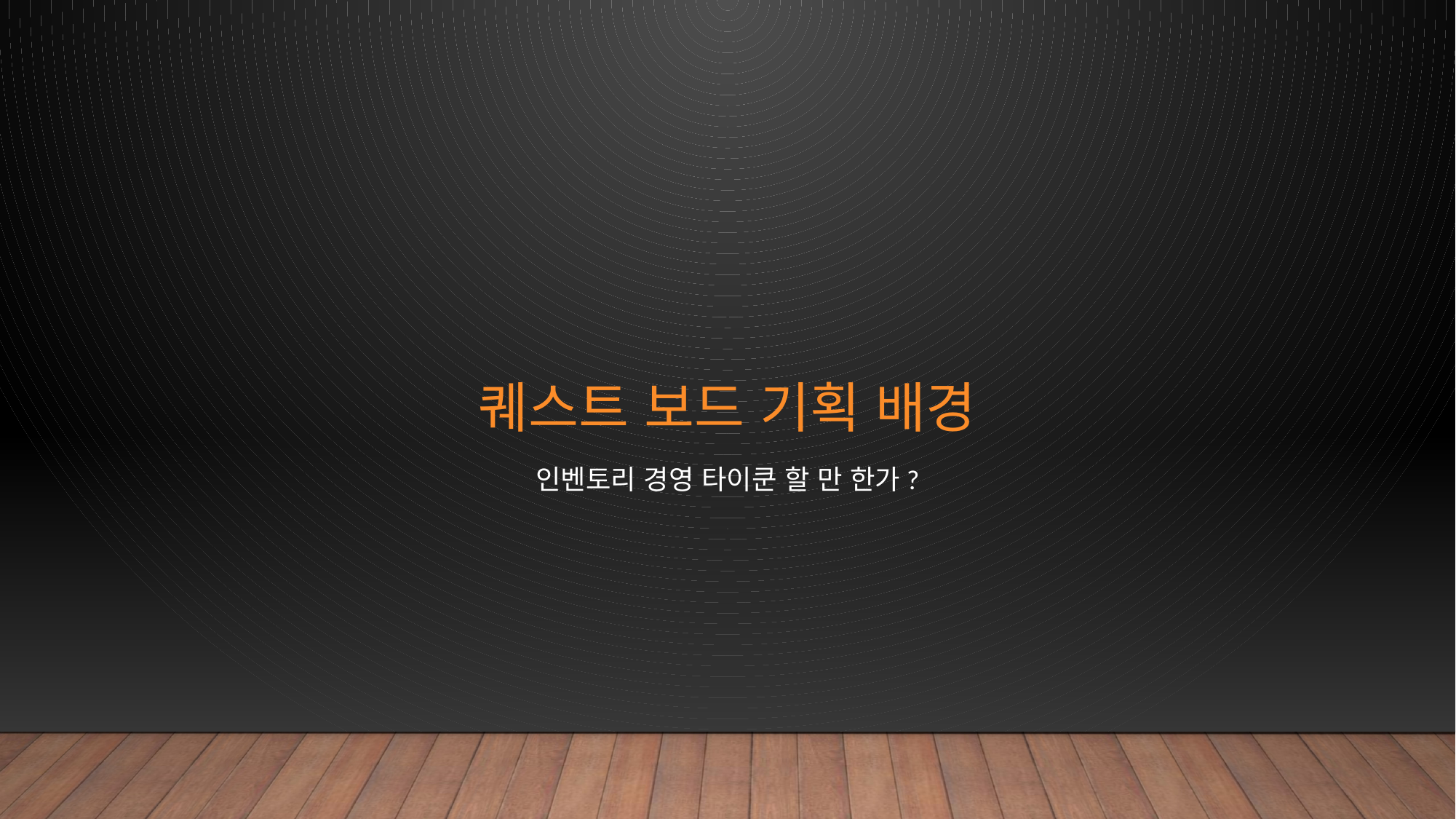

# 퀘스트 보드 기획 배경
인벤토리 경영 타이쿤 할 만 한가?